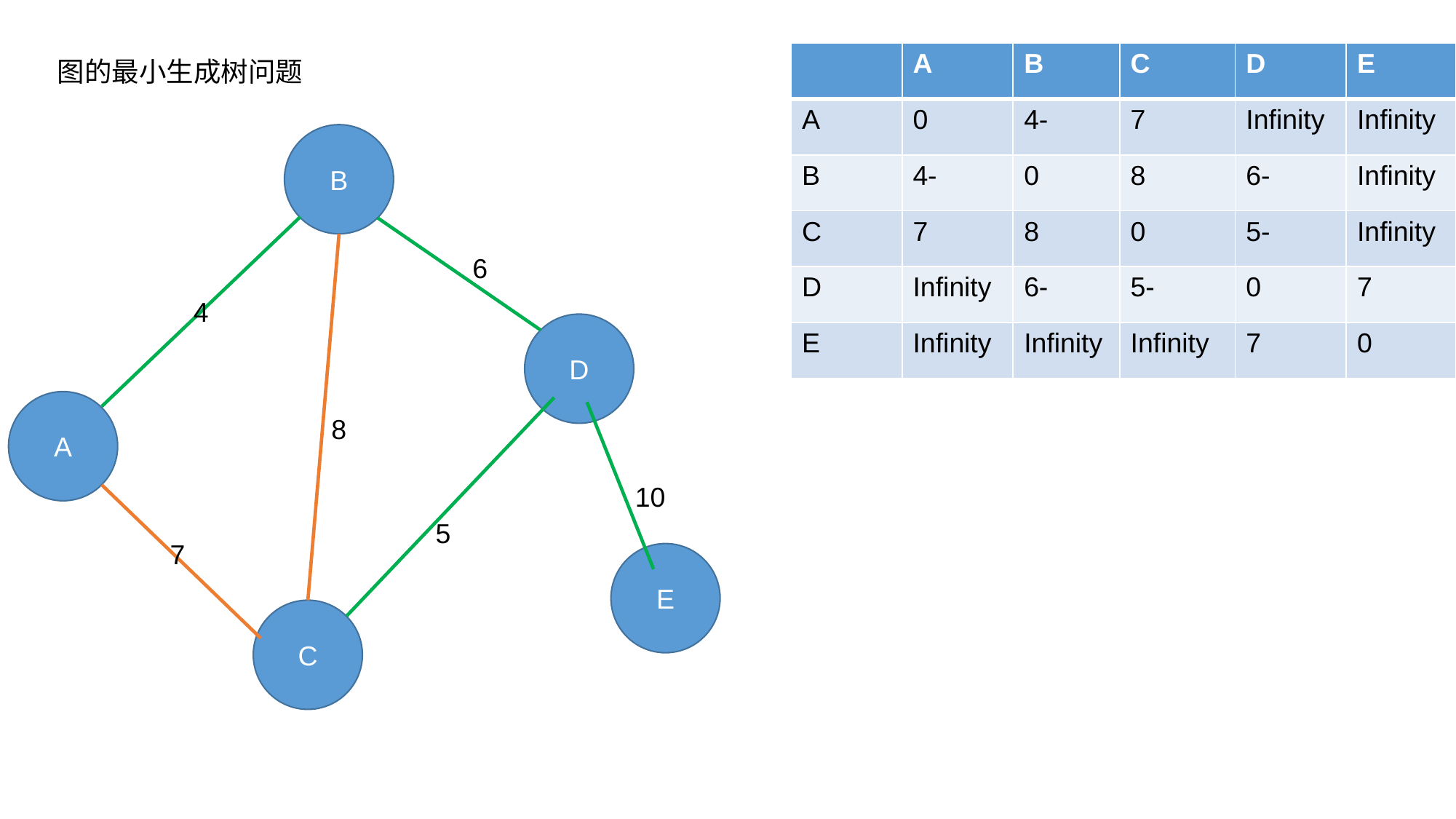

|  | A | B | C | D | E |
| --- | --- | --- | --- | --- | --- |
| A | 0 | 4- | 7 | Infinity | Infinity |
| B | 4- | 0 | 8 | 6- | Infinity |
| C | 7 | 8 | 0 | 5- | Infinity |
| D | Infinity | 6- | 5- | 0 | 7 |
| E | Infinity | Infinity | Infinity | 7 | 0 |
图的最小生成树问题
B
6
4
D
A
8
10
5
7
E
C